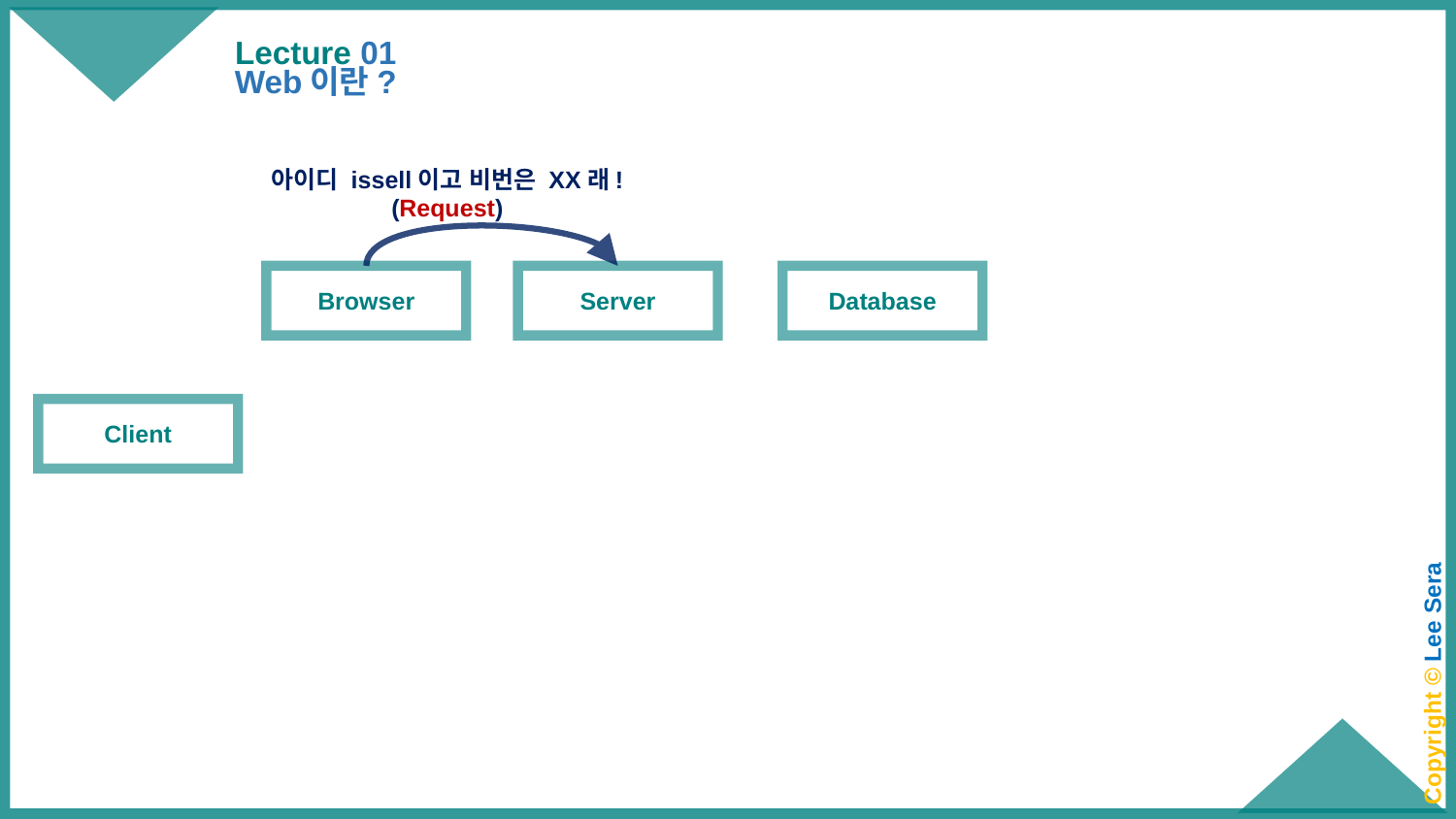

Lecture 01
Web이란?
아이디 issell이고 비번은 XX래!
(Request)
Server
Database
Browser
Client
Copyright © Lee Sera